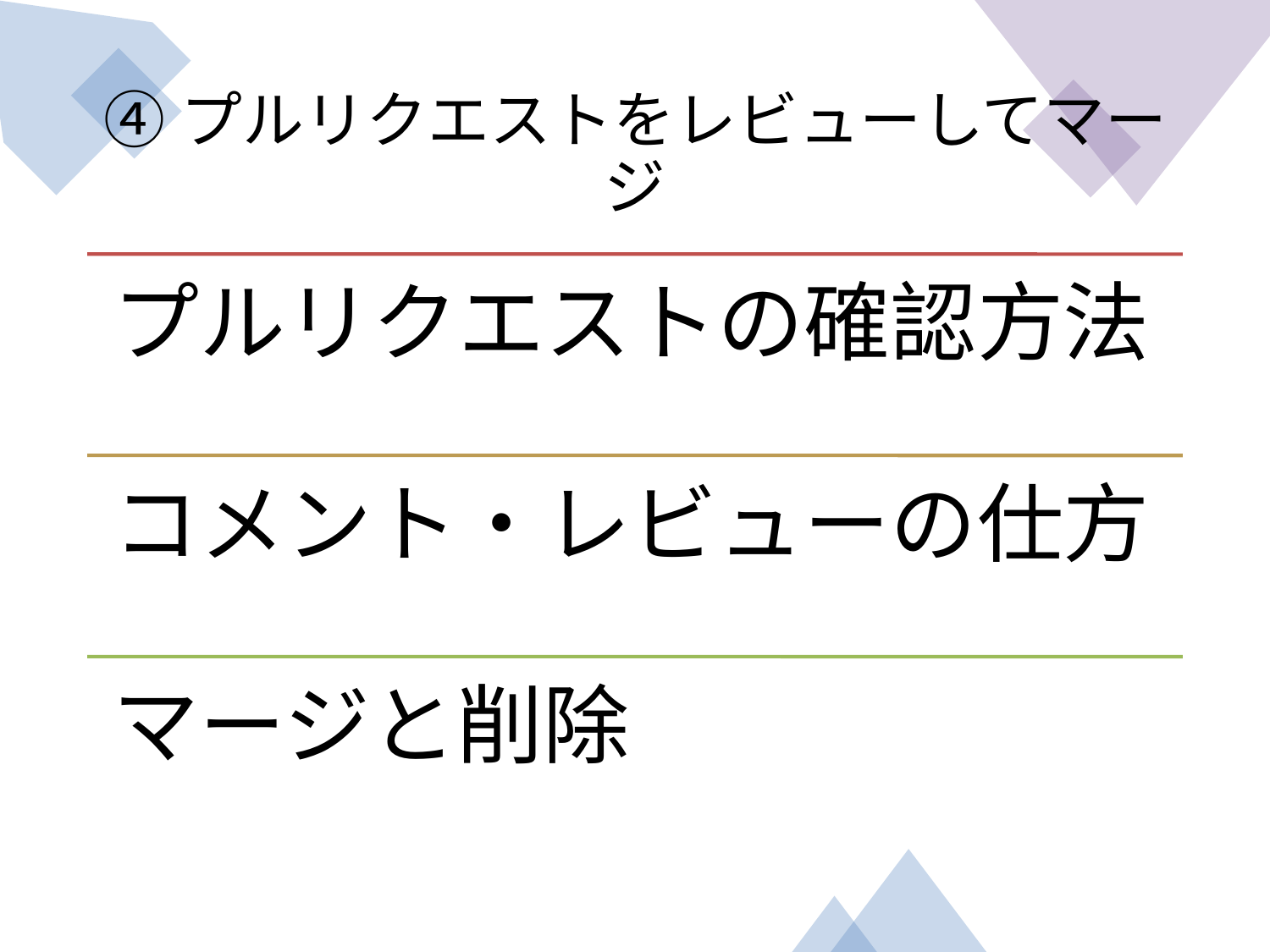

# ④プルリクエストをレビューしてマージ

プルリクエストの確認方法
コメント・レビューの仕方
マージと削除